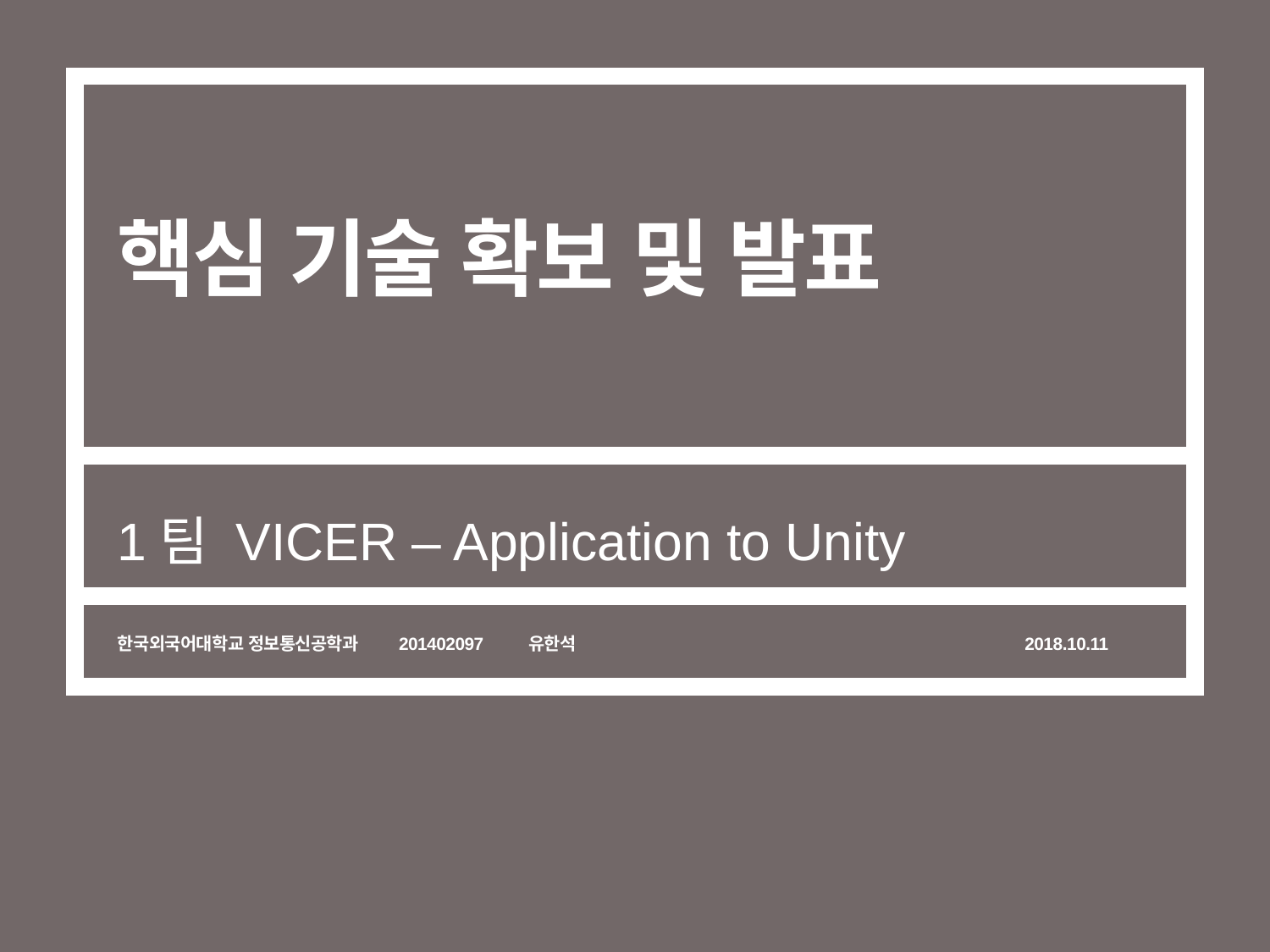

# 핵심 기술 확보 및 발표

1팀 VICER – Application to Unity

한국외국어대학교 정보통신공학과        201402097         유한석                                                		   2018.10.11